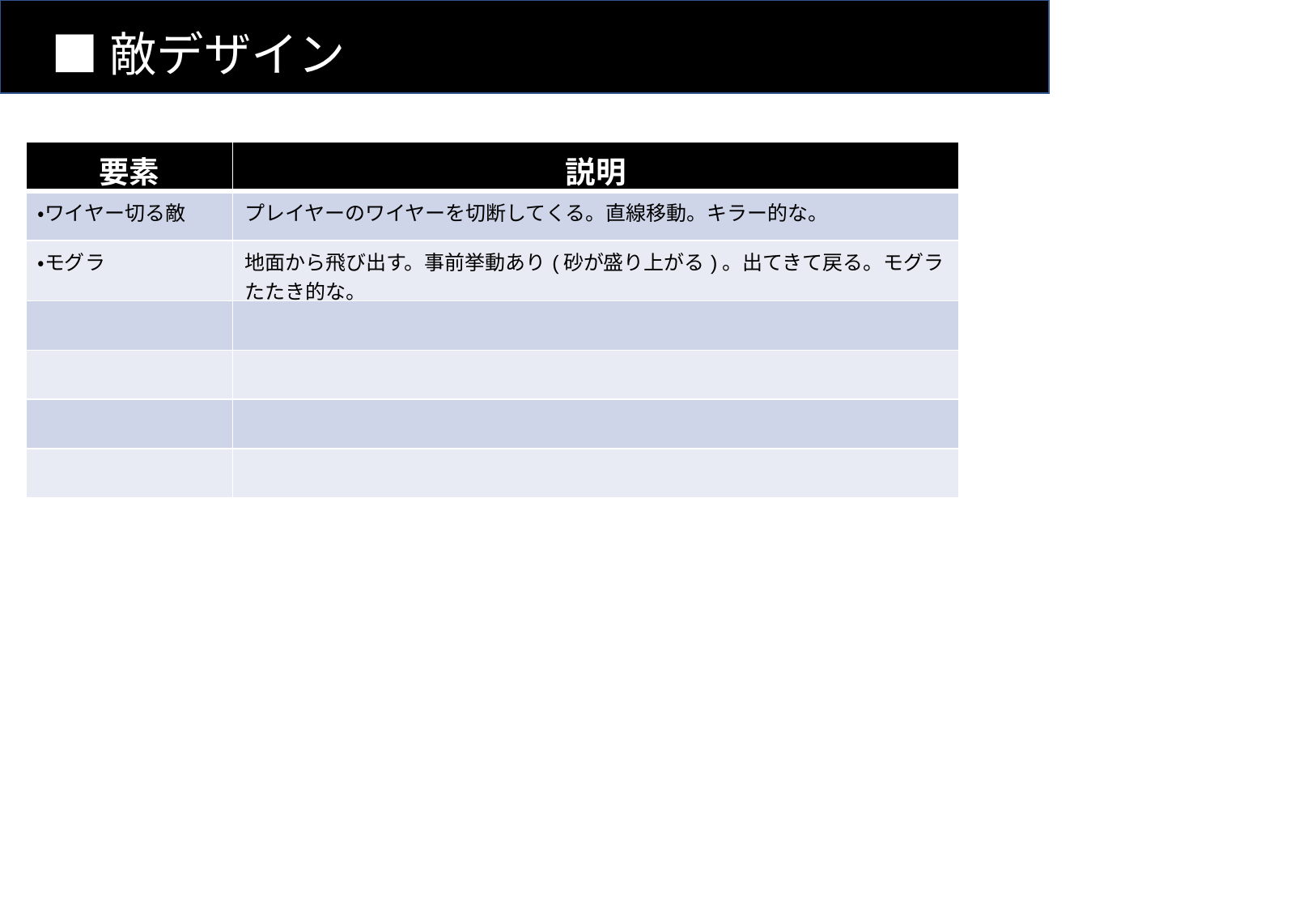

■敵デザイン
| 要素 | 説明 |
| --- | --- |
| ・ワイヤー切る敵 | プレイヤーのワイヤーを切断してくる。直線移動。キラー的な。 |
| ・モグラ | 地面から飛び出す。事前挙動あり(砂が盛り上がる)。出てきて戻る。モグラたたき的な。 |
|  |  |
|  |  |
|  |  |
|  |  |